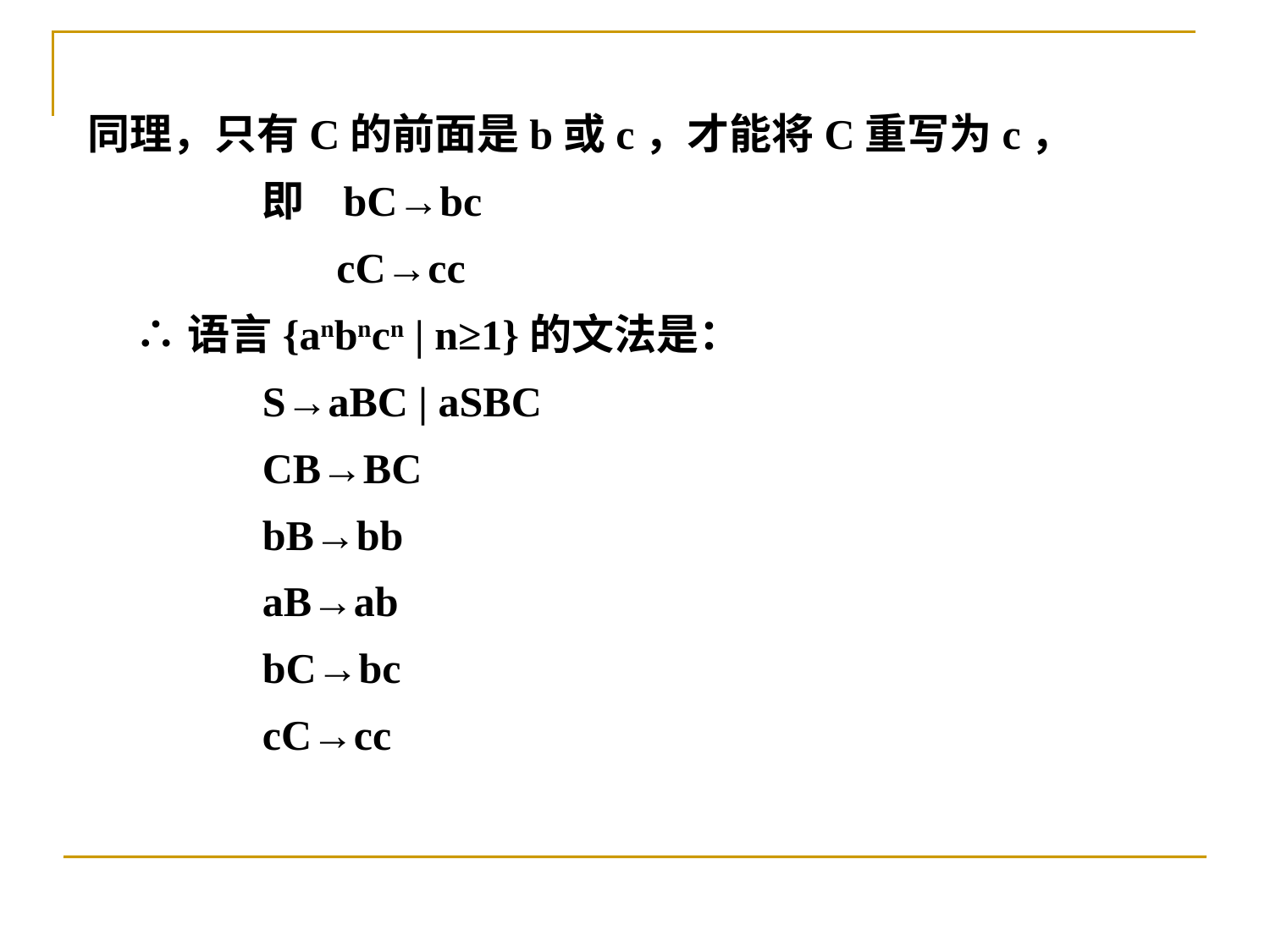

同理，只有C的前面是b或c，才能将C重写为c，
		即   bC→bc
		       cC→cc
	∴语言{anbncn | n≥1}的文法是：
		S→aBC | aSBC
		CB→BC
		bB→bb
		aB→ab
		bC→bc
		cC→cc
59